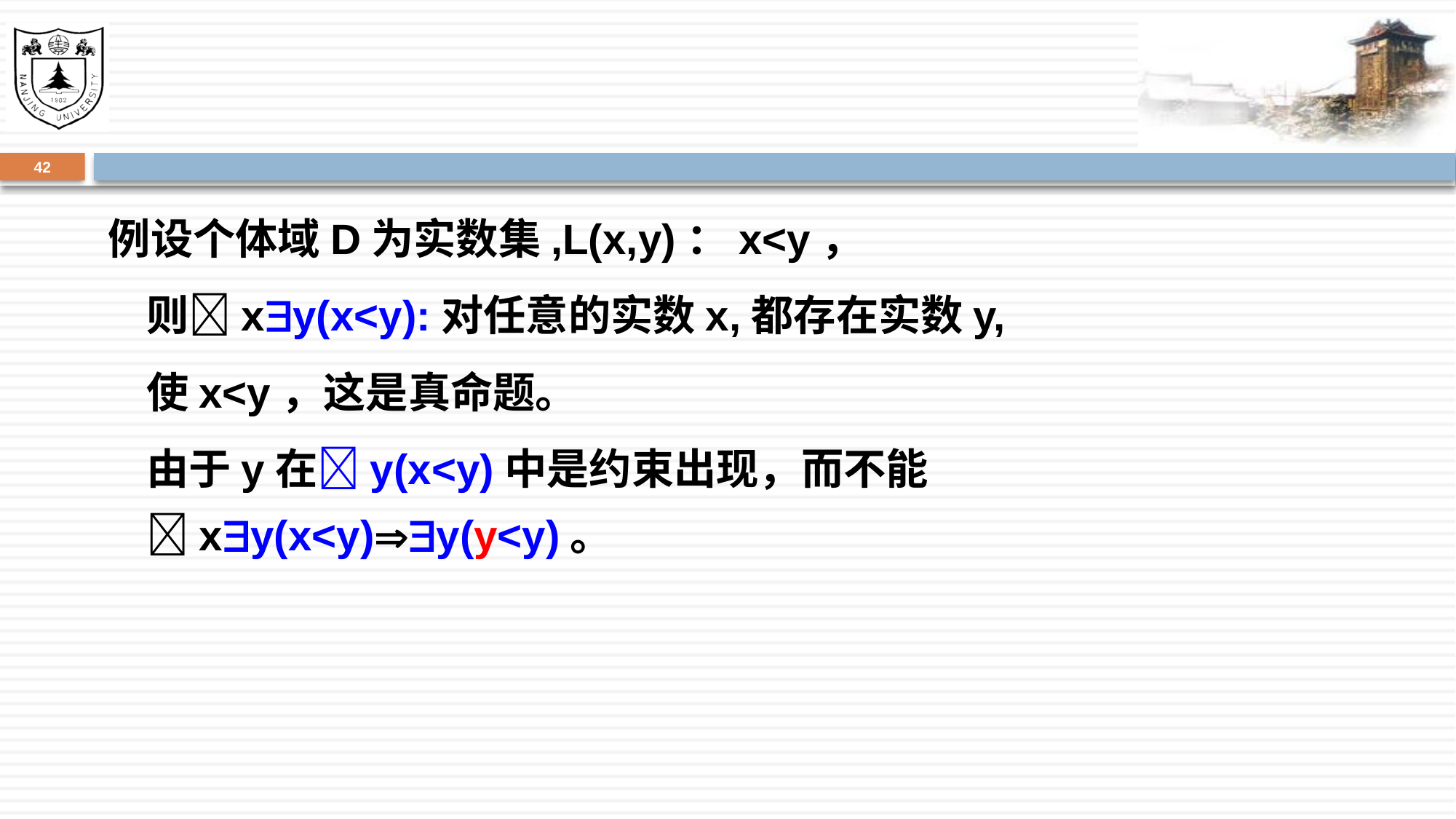

#
42
例设个体域D为实数集,L(x,y)：x<y，
	则∀x∃y(x<y):对任意的实数x,都存在实数y,
	使x<y，这是真命题。
	由于y在∃y(x<y)中是约束出现，而不能∀x∃y(x<y)⇒∃y(y<y)。